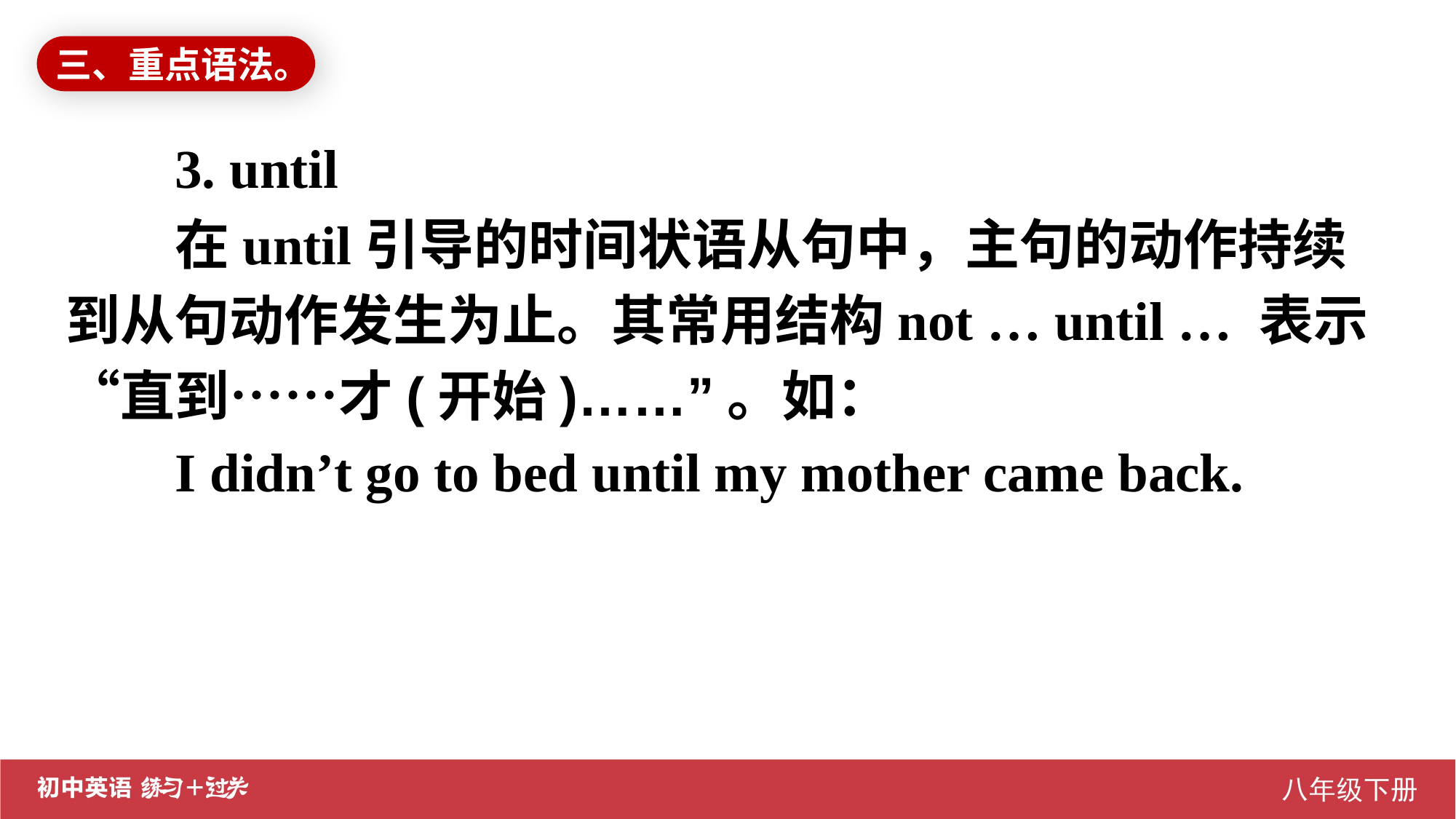

三、重点语法。
3. until
在until引导的时间状语从句中，主句的动作持续到从句动作发生为止。其常用结构not … until … 表示 “直到……才(开始)……”。如：
I didn’t go to bed until my mother came back.